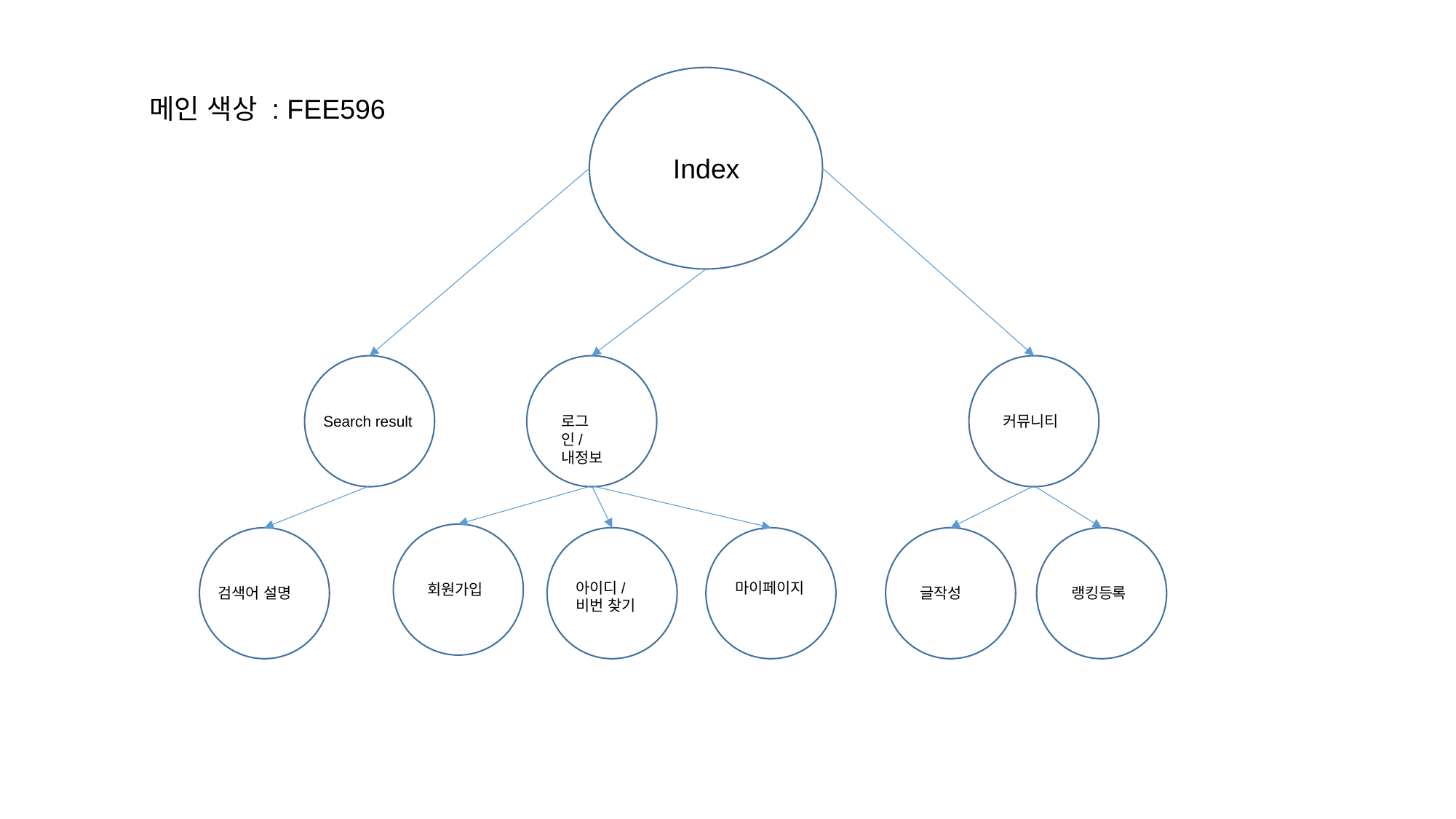

메인 색상 : FEE596
Index

Search result
로그인/내정보
커뮤니티

아이디/비번 찾기
마이페이지
회원가입
검색어 설명
글작성
랭킹등록